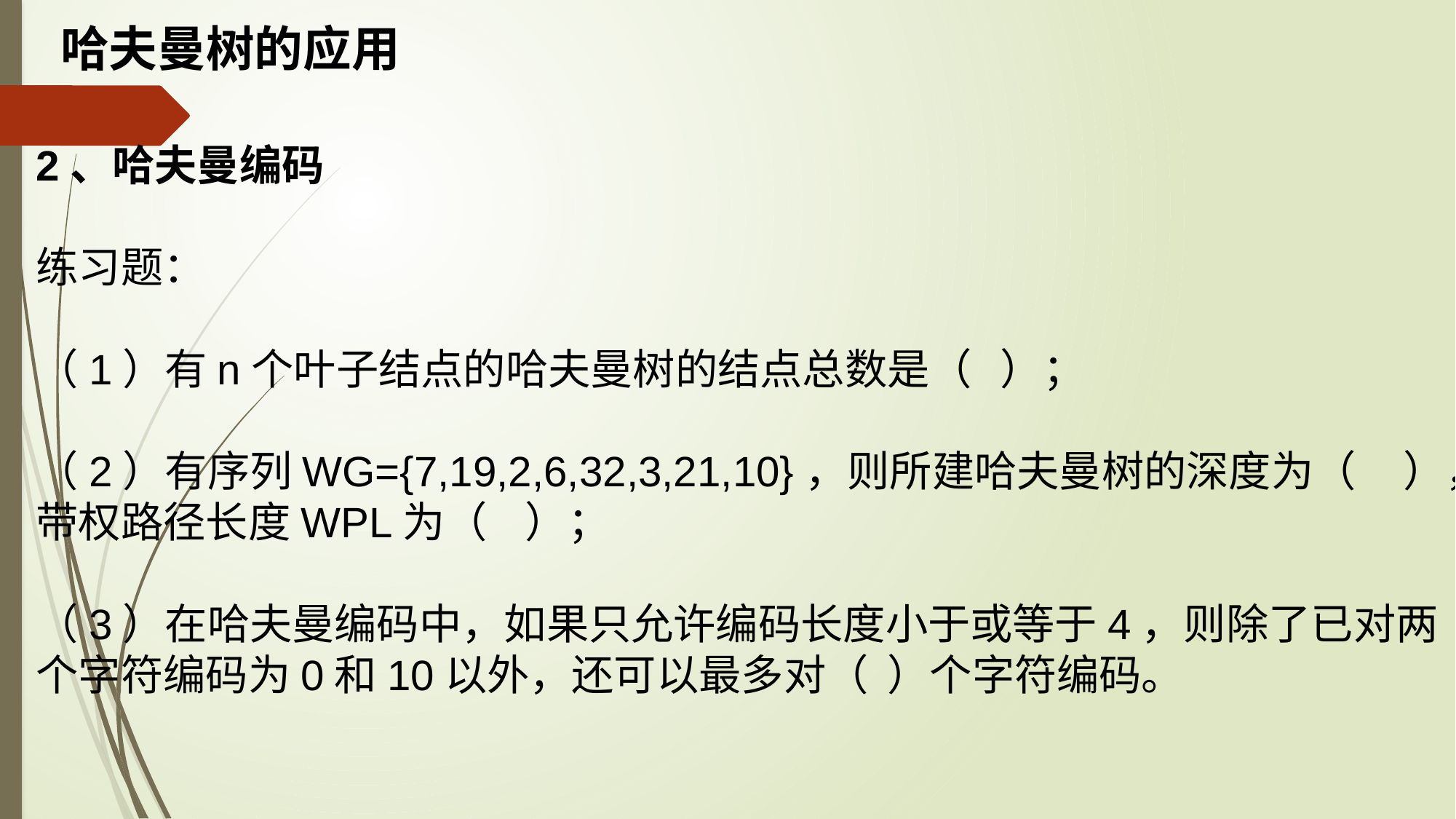

# 哈夫曼树的应用
2、哈夫曼编码

练习题：

（1）有n个叶子结点的哈夫曼树的结点总数是（   ）；

（2）有序列WG={7,19,2,6,32,3,21,10}，则所建哈夫曼树的深度为（     ），带权路径长度WPL为（    ）；

（3）在哈夫曼编码中，如果只允许编码长度小于或等于4，则除了已对两个字符编码为0和10以外，还可以最多对（  ）个字符编码。